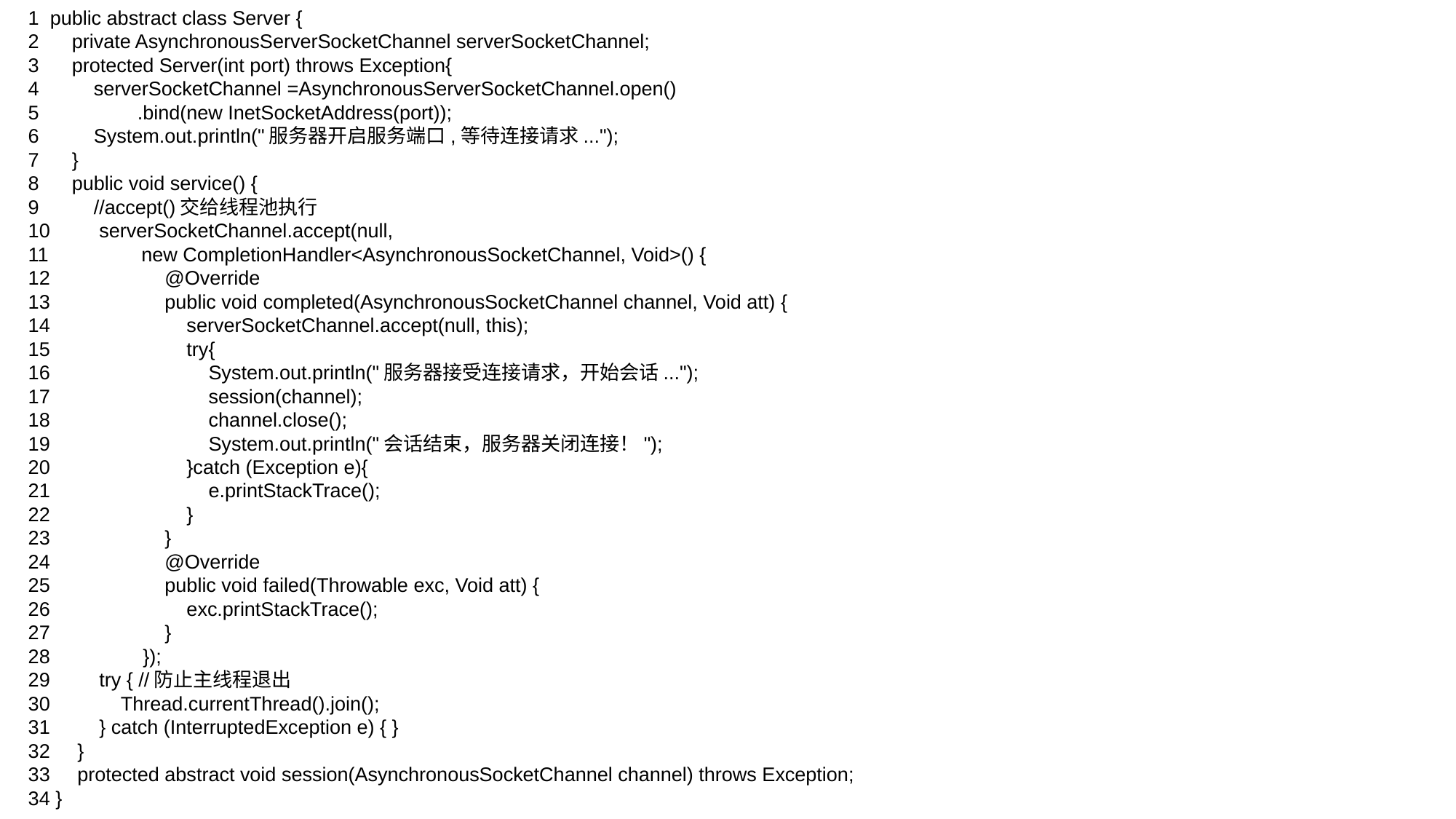

1  public abstract class Server {
2      private AsynchronousServerSocketChannel serverSocketChannel;
3      protected Server(int port) throws Exception{
4          serverSocketChannel =AsynchronousServerSocketChannel.open()
5                  .bind(new InetSocketAddress(port));
6          System.out.println("服务器开启服务端口,等待连接请求...");
7      }
8      public void service() {
9          //accept()交给线程池执行
10         serverSocketChannel.accept(null,
11                 new CompletionHandler<AsynchronousSocketChannel, Void>() {
12                     @Override
13                     public void completed(AsynchronousSocketChannel channel, Void att) {
14                         serverSocketChannel.accept(null, this);
15                         try{
16                             System.out.println("服务器接受连接请求，开始会话...");
17                             session(channel);
18                             channel.close();
19                             System.out.println("会话结束，服务器关闭连接！");
20                         }catch (Exception e){
21                             e.printStackTrace();
22                         }
23                     }
24                     @Override
25                     public void failed(Throwable exc, Void att) {
26                         exc.printStackTrace();
27                     }
28                 });
29         try { //防止主线程退出
30             Thread.currentThread().join();
31         } catch (InterruptedException e) { }
32     }
33     protected abstract void session(AsynchronousSocketChannel channel) throws Exception;
34 }